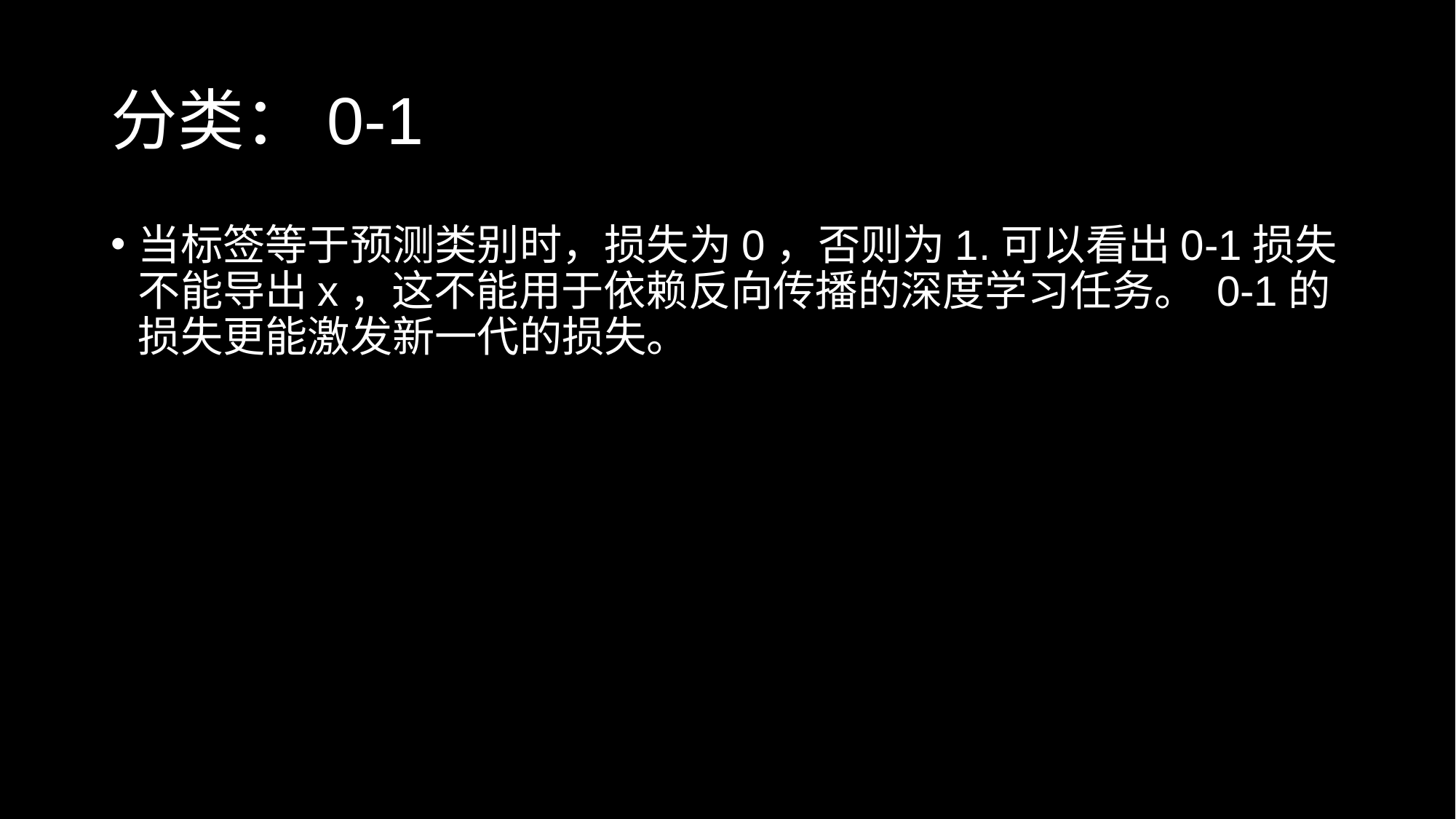

# 分类：0-1
当标签等于预测类别时，损失为0，否则为1.可以看出0-1损失不能导出x，这不能用于依赖反向传播的深度学习任务。 0-1的损失更能激发新一代的损失。